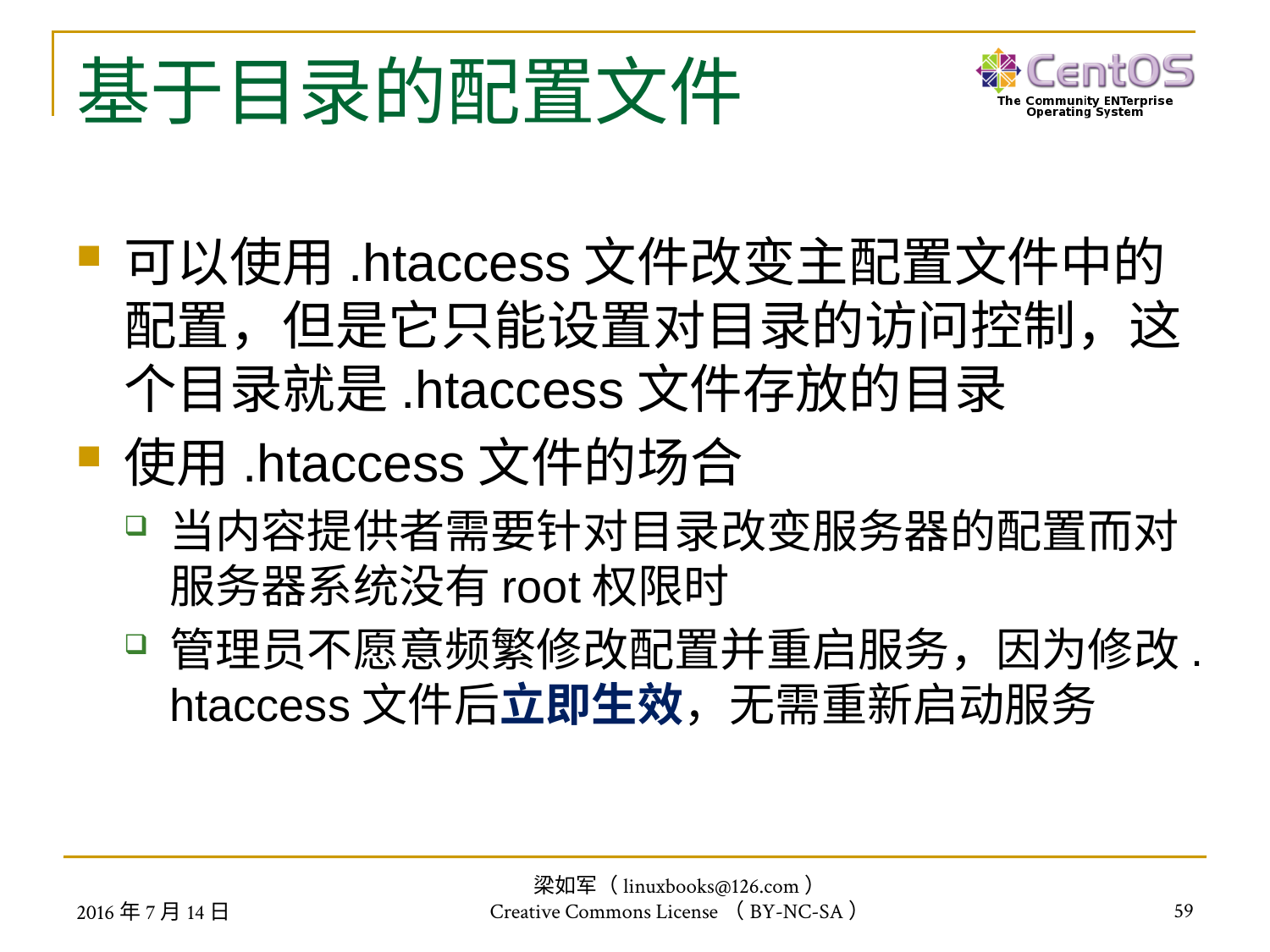

# 基于目录的配置文件
可以使用.htaccess文件改变主配置文件中的配置，但是它只能设置对目录的访问控制，这个目录就是.htaccess文件存放的目录
使用.htaccess文件的场合
当内容提供者需要针对目录改变服务器的配置而对服务器系统没有root权限时
管理员不愿意频繁修改配置并重启服务，因为修改.htaccess文件后立即生效，无需重新启动服务
梁如军（linuxbooks@126.com）
Creative Commons License（BY-NC-SA）
2016年7月14日
59